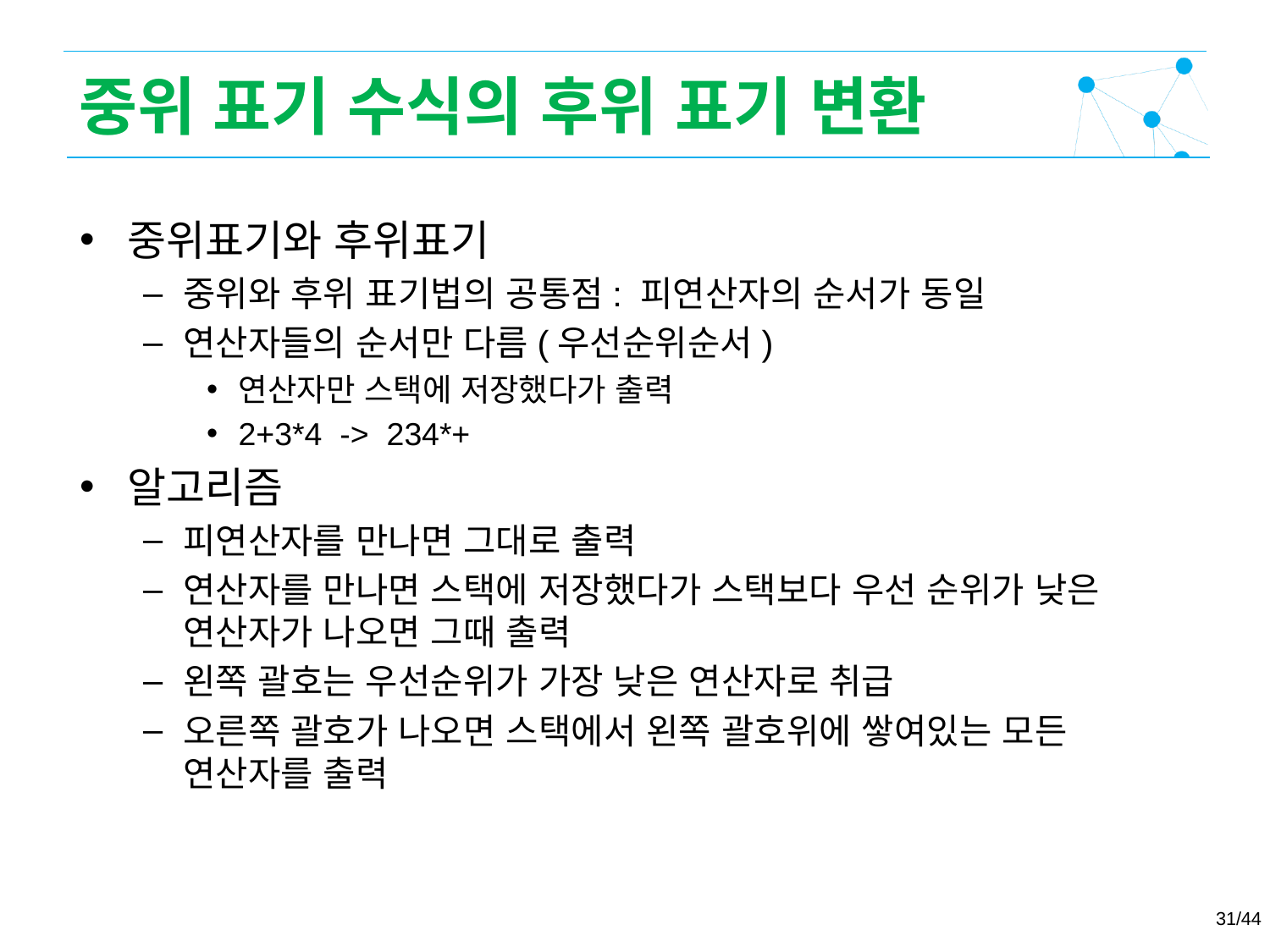

중위 표기 수식의 후위 표기 변환
중위표기와 후위표기
중위와 후위 표기법의 공통점: 피연산자의 순서가 동일
연산자들의 순서만 다름(우선순위순서)
연산자만 스택에 저장했다가 출력
2+3*4  ->  234*+
알고리즘
피연산자를 만나면 그대로 출력
연산자를 만나면 스택에 저장했다가 스택보다 우선 순위가 낮은 연산자가 나오면 그때 출력
왼쪽 괄호는 우선순위가 가장 낮은 연산자로 취급
오른쪽 괄호가 나오면 스택에서 왼쪽 괄호위에 쌓여있는 모든
연산자를 출력